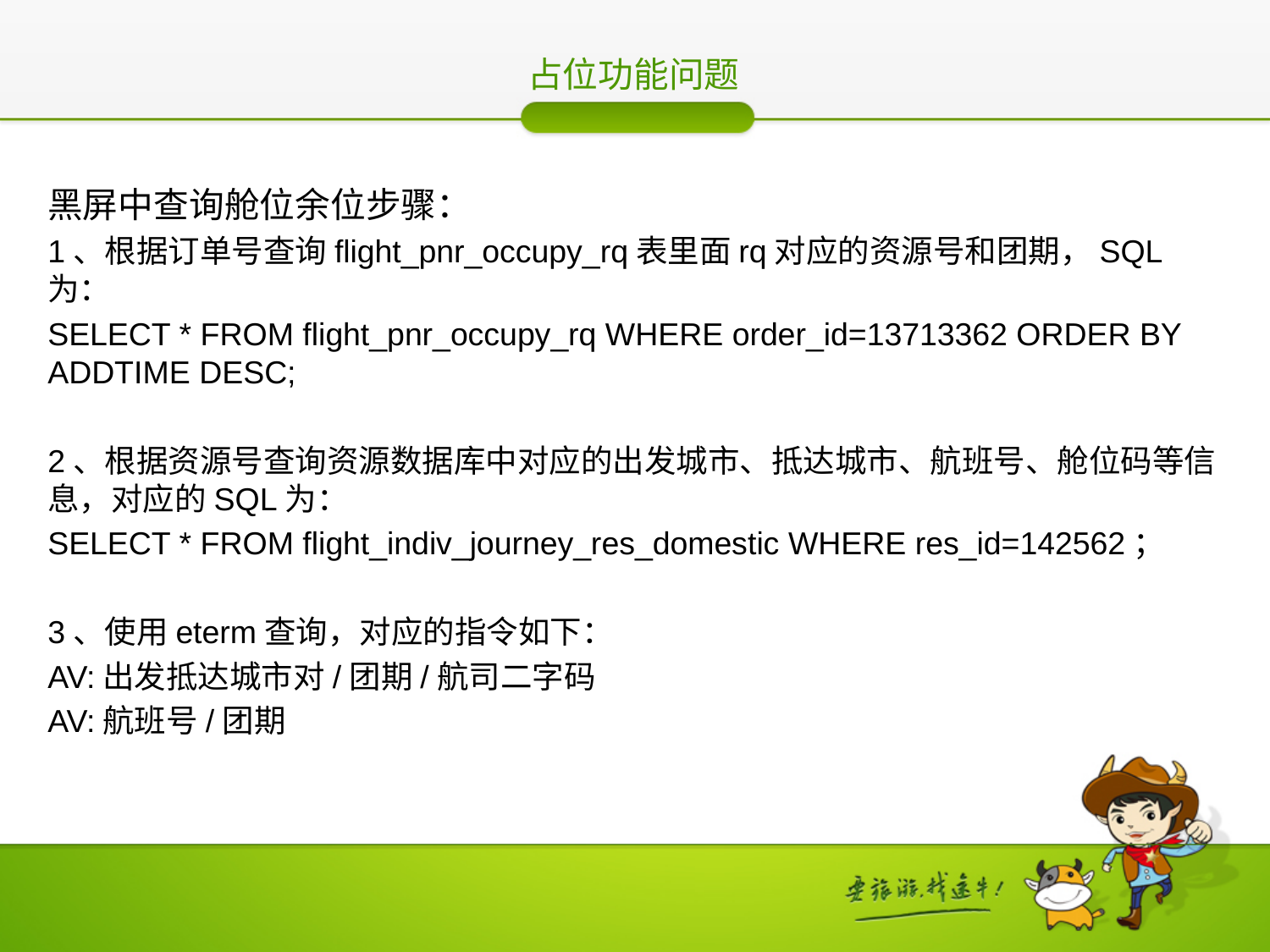

占位功能问题
黑屏中查询舱位余位步骤：
1、根据订单号查询flight_pnr_occupy_rq表里面rq对应的资源号和团期，SQL为：
SELECT * FROM flight_pnr_occupy_rq WHERE order_id=13713362 ORDER BY ADDTIME DESC;

2、根据资源号查询资源数据库中对应的出发城市、抵达城市、航班号、舱位码等信息，对应的SQL为：
SELECT * FROM flight_indiv_journey_res_domestic WHERE res_id=142562；

3、使用eterm查询，对应的指令如下：
AV:出发抵达城市对/团期/航司二字码
AV:航班号/团期